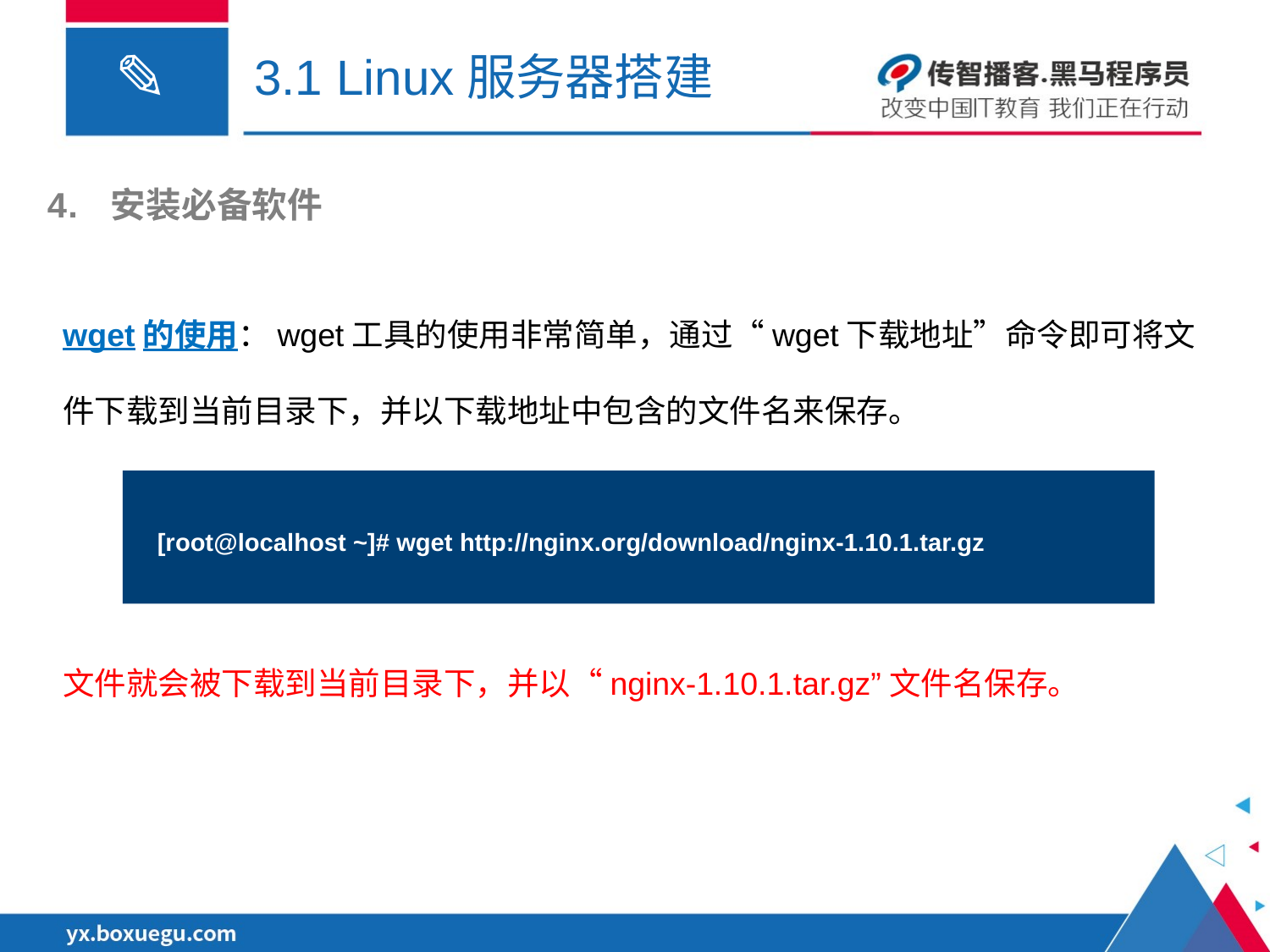

# 3.1 Linux服务器搭建
安装必备软件
wget的使用：wget工具的使用非常简单，通过“wget下载地址”命令即可将文件下载到当前目录下，并以下载地址中包含的文件名来保存。

[root@localhost ~]# wget http://nginx.org/download/nginx-1.10.1.tar.gz
文件就会被下载到当前目录下，并以“nginx-1.10.1.tar.gz”文件名保存。